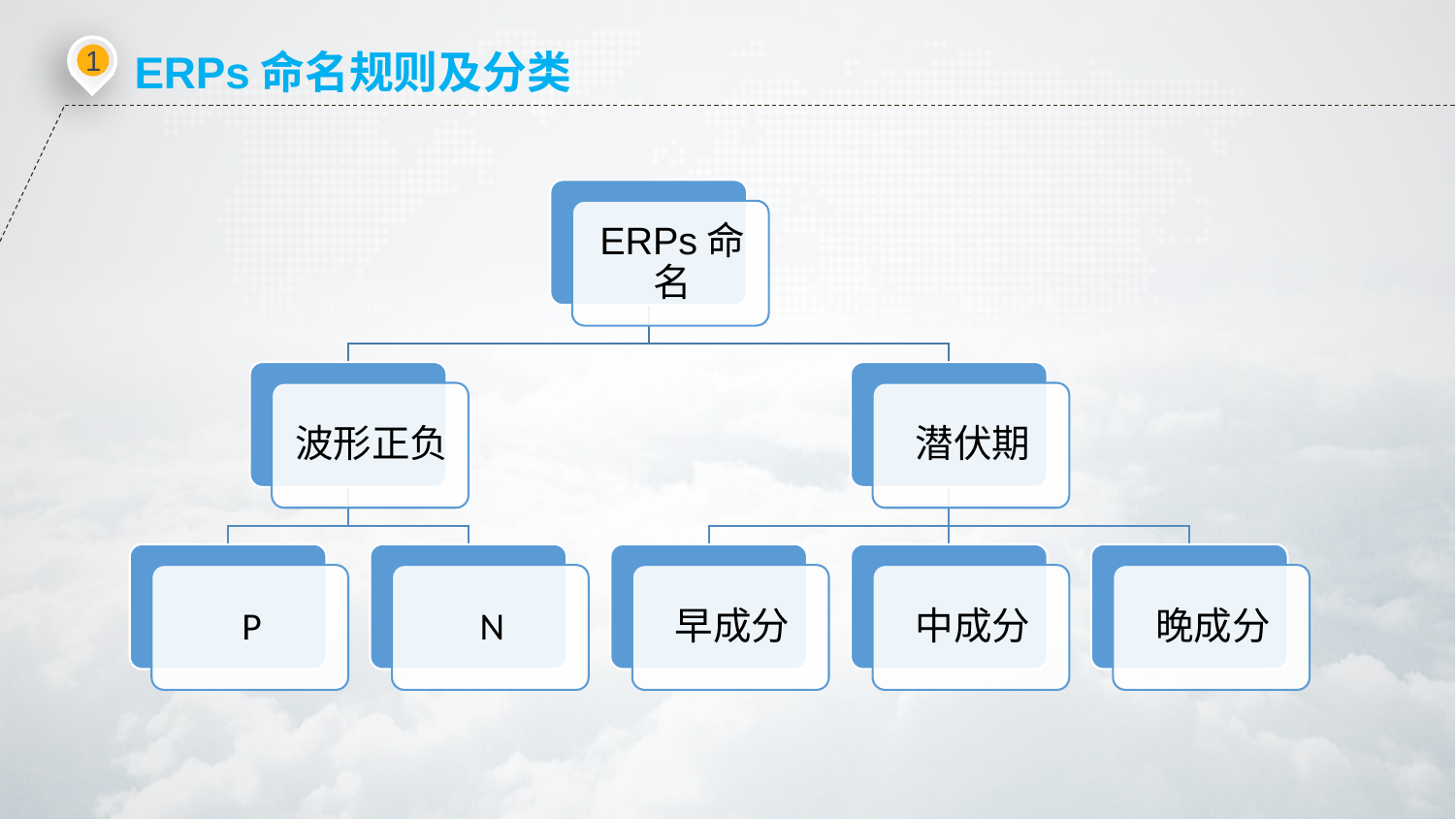

1

ERPs命名规则及分类
ERPs命名
波形正负
P
N
潜伏期
早成分
中成分
晚成分